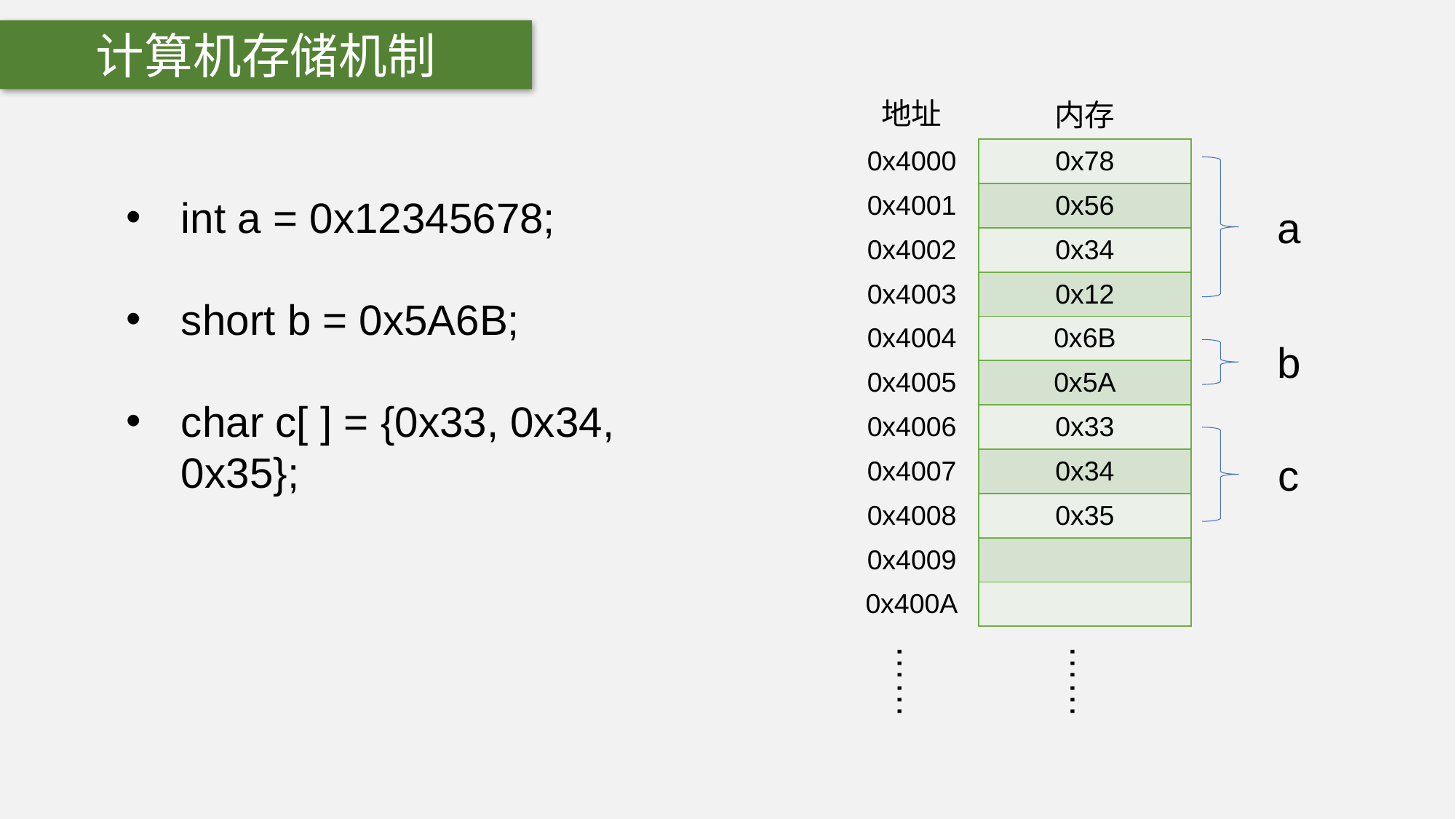

计算机存储机制
地址
内存
| 0x4000 |
| --- |
| 0x4001 |
| 0x4002 |
| 0x4003 |
| 0x4004 |
| 0x4005 |
| 0x4006 |
| 0x4007 |
| 0x4008 |
| 0x4009 |
| 0x400A |
| 0x78 |
| --- |
| 0x56 |
| 0x34 |
| 0x12 |
| 0x6B |
| 0x5A |
| 0x33 |
| 0x34 |
| 0x35 |
|  |
|  |

int a = 0x12345678;

short b = 0x5A6B;

char c[ ] = {0x33, 0x34, 0x35};
a
b

c
……
……